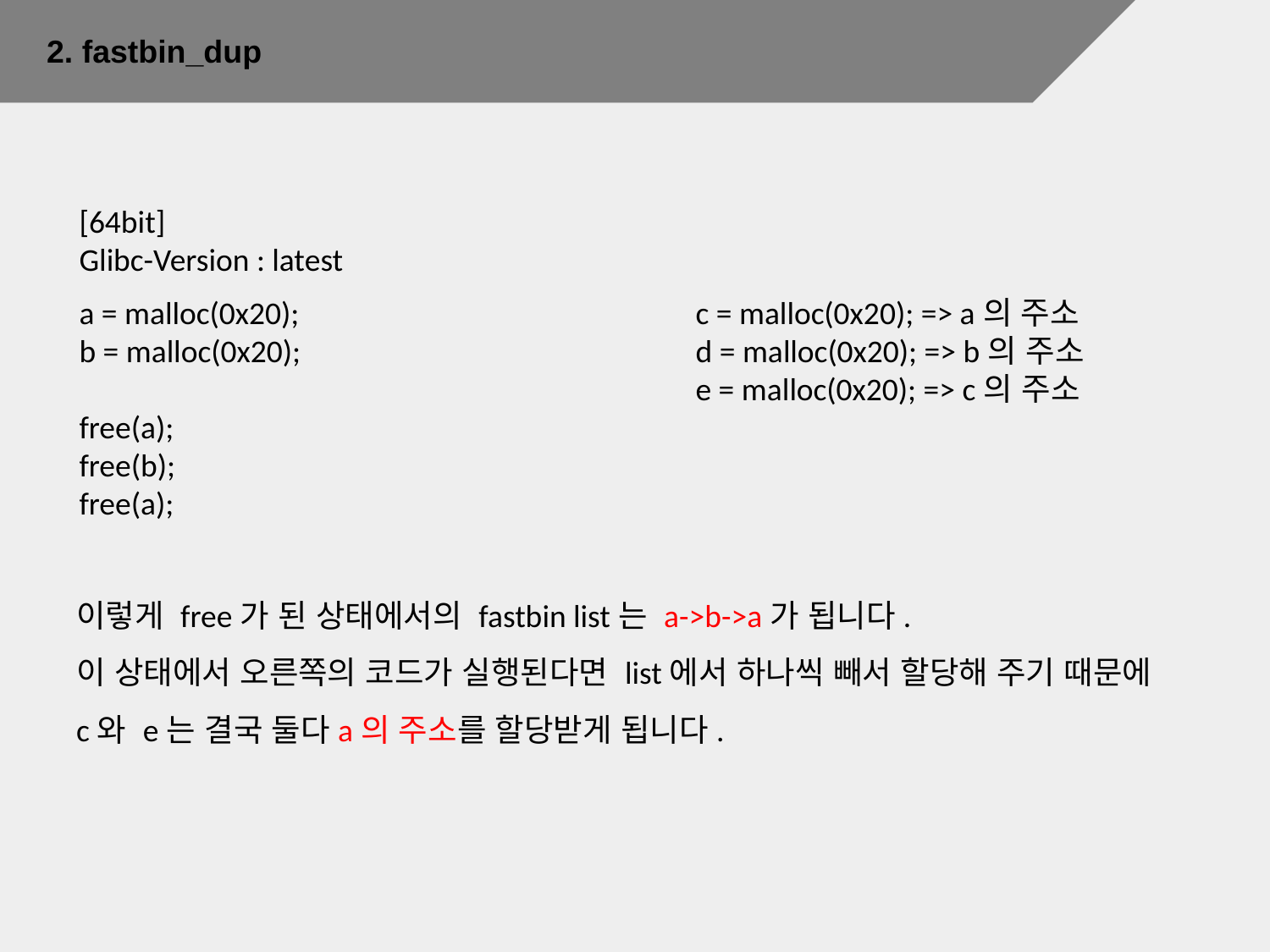

2. fastbin_dup
[64bit]
Glibc-Version : latest

a = malloc(0x20);
b = malloc(0x20);

free(a);
free(b);
free(a);
c = malloc(0x20); => a의 주소
d = malloc(0x20); => b의 주소
e = malloc(0x20); => c의 주소

이렇게 free가 된 상태에서의 fastbin list는 a->b->a가 됩니다.
이 상태에서 오른쪽의 코드가 실행된다면 list에서 하나씩 빼서 할당해 주기 때문에
c와 e는 결국 둘다a의 주소를 할당받게 됩니다.